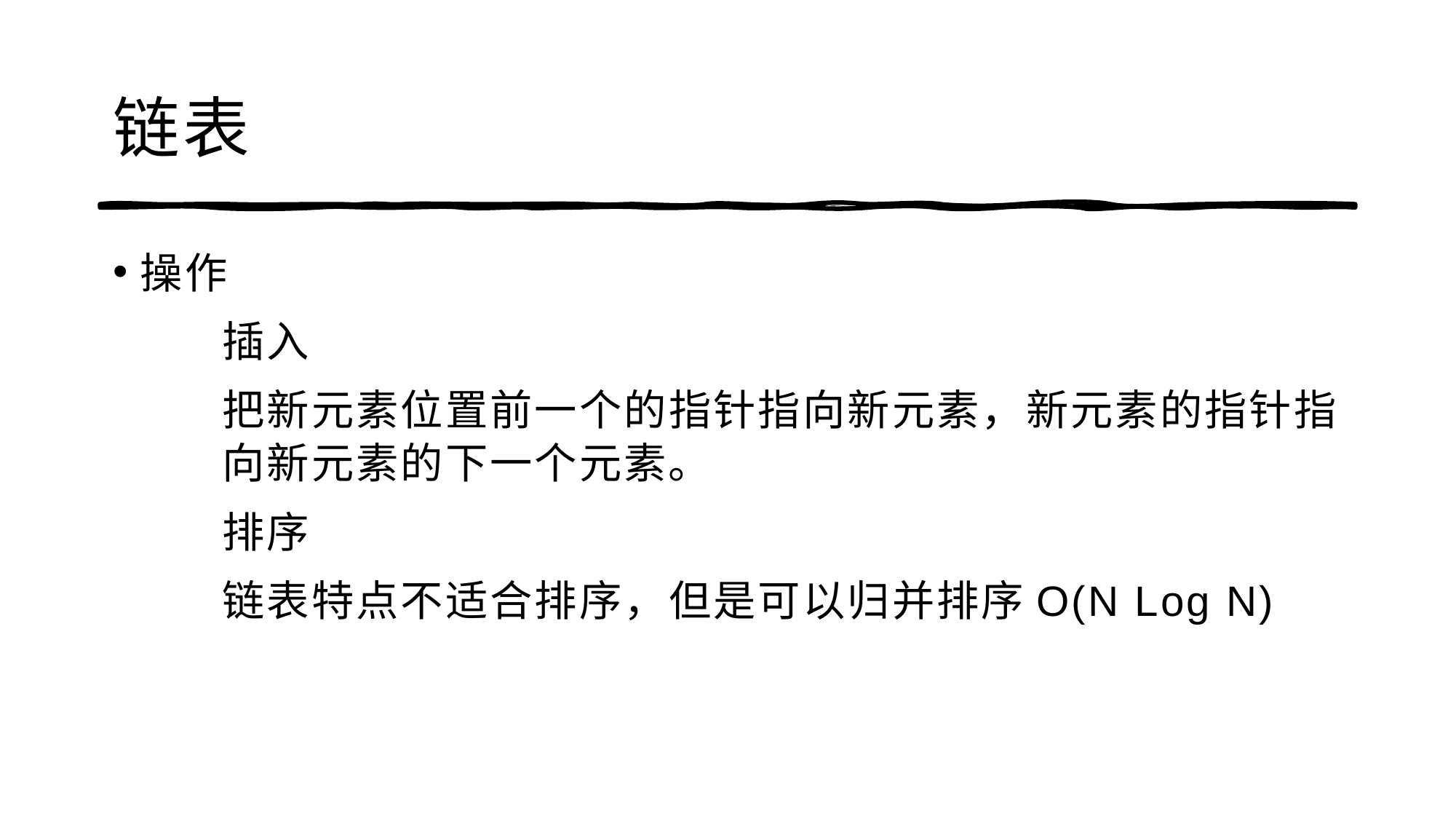

# 链表
操作
	插入
	把新元素位置前一个的指针指向新元素，新元素的指针指	向新元素的下一个元素。
	排序
	链表特点不适合排序，但是可以归并排序O(N Log N)